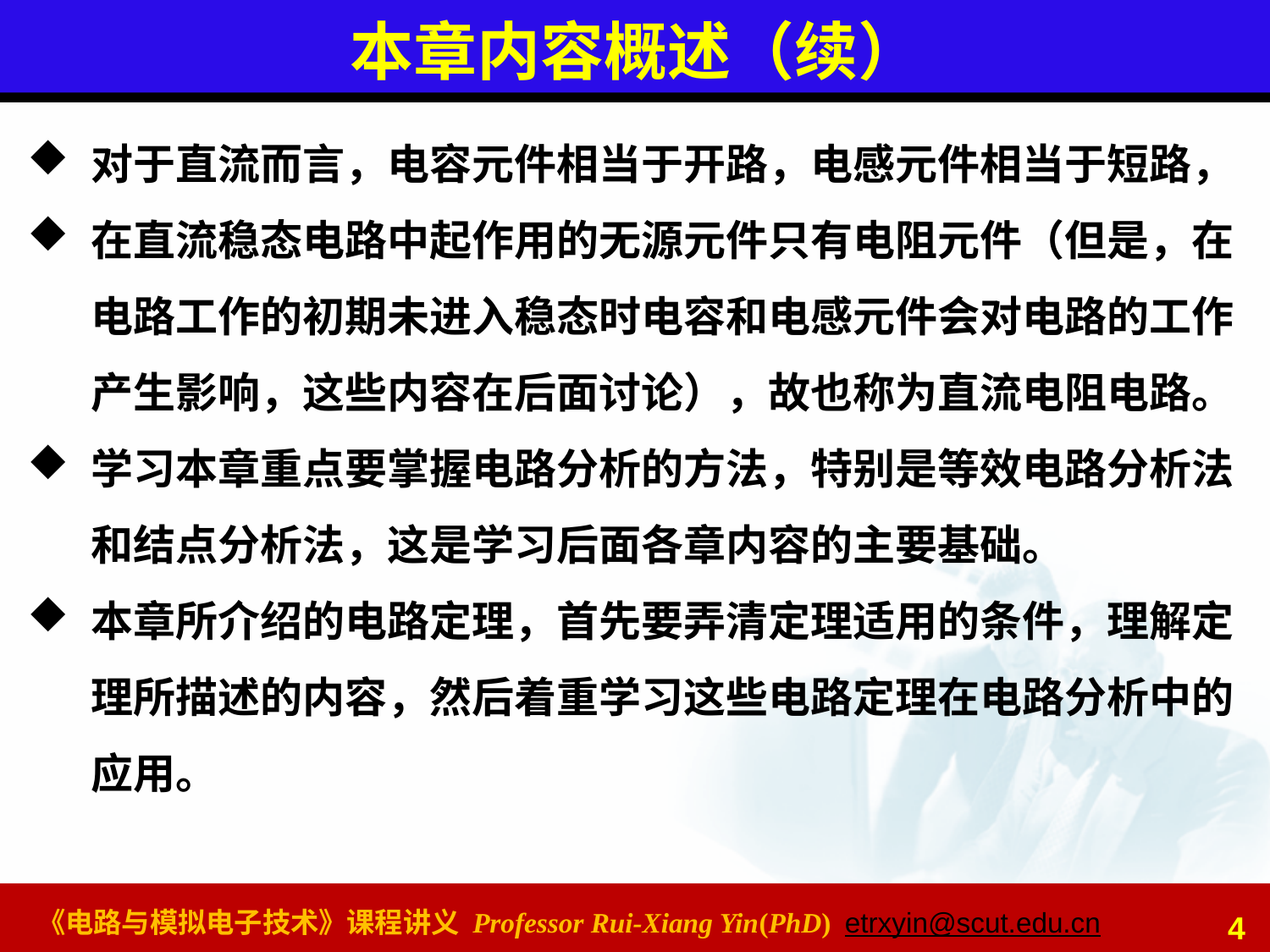

# 本章内容概述（续）
对于直流而言，电容元件相当于开路，电感元件相当于短路，
在直流稳态电路中起作用的无源元件只有电阻元件（但是，在电路工作的初期未进入稳态时电容和电感元件会对电路的工作产生影响，这些内容在后面讨论），故也称为直流电阻电路。
学习本章重点要掌握电路分析的方法，特别是等效电路分析法和结点分析法，这是学习后面各章内容的主要基础。
本章所介绍的电路定理，首先要弄清定理适用的条件，理解定理所描述的内容，然后着重学习这些电路定理在电路分析中的应用。
4